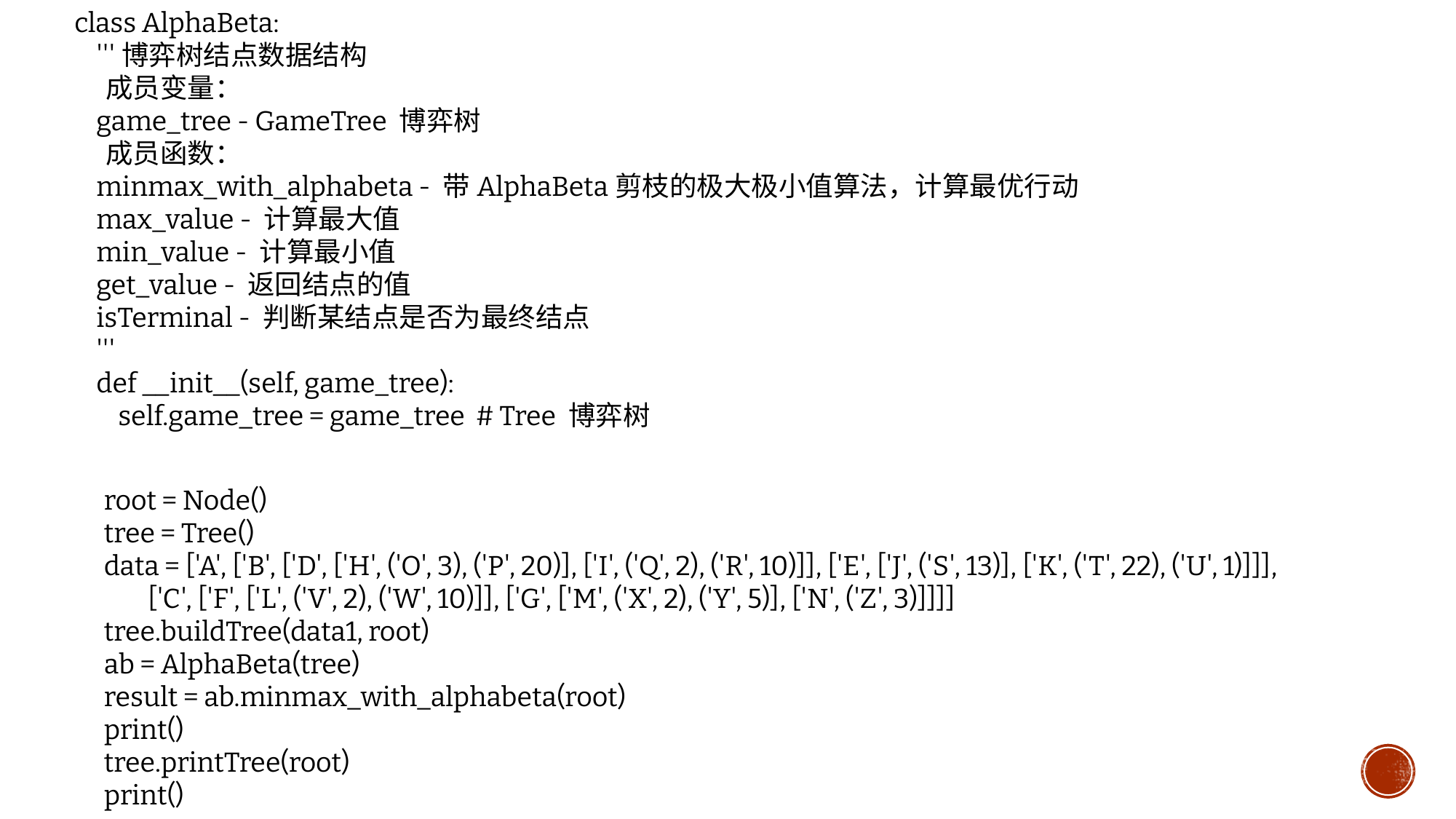

class AlphaBeta:
    '''博弈树结点数据结构
    成员变量：
    game_tree - GameTree 博弈树
    成员函数：
    minmax_with_alphabeta - 带AlphaBeta剪枝的极大极小值算法，计算最优行动
    max_value - 计算最大值
    min_value - 计算最小值
    get_value - 返回结点的值
    isTerminal - 判断某结点是否为最终结点
    '''
    def __init__(self, game_tree):
        self.game_tree = game_tree  # Tree 博弈树
root = Node()
tree = Tree()
data = ['A', ['B', ['D', ['H', ('O', 3), ('P', 20)], ['I', ('Q', 2), ('R', 10)]], ['E', ['J', ('S', 13)], ['K', ('T', 22), ('U', 1)]]],
        ['C', ['F', ['L', ('V', 2), ('W', 10)]], ['G', ['M', ('X', 2), ('Y', 5)], ['N', ('Z', 3)]]]]
tree.buildTree(data1, root)
ab = AlphaBeta(tree)
result = ab.minmax_with_alphabeta(root)
print()
tree.printTree(root)
print()